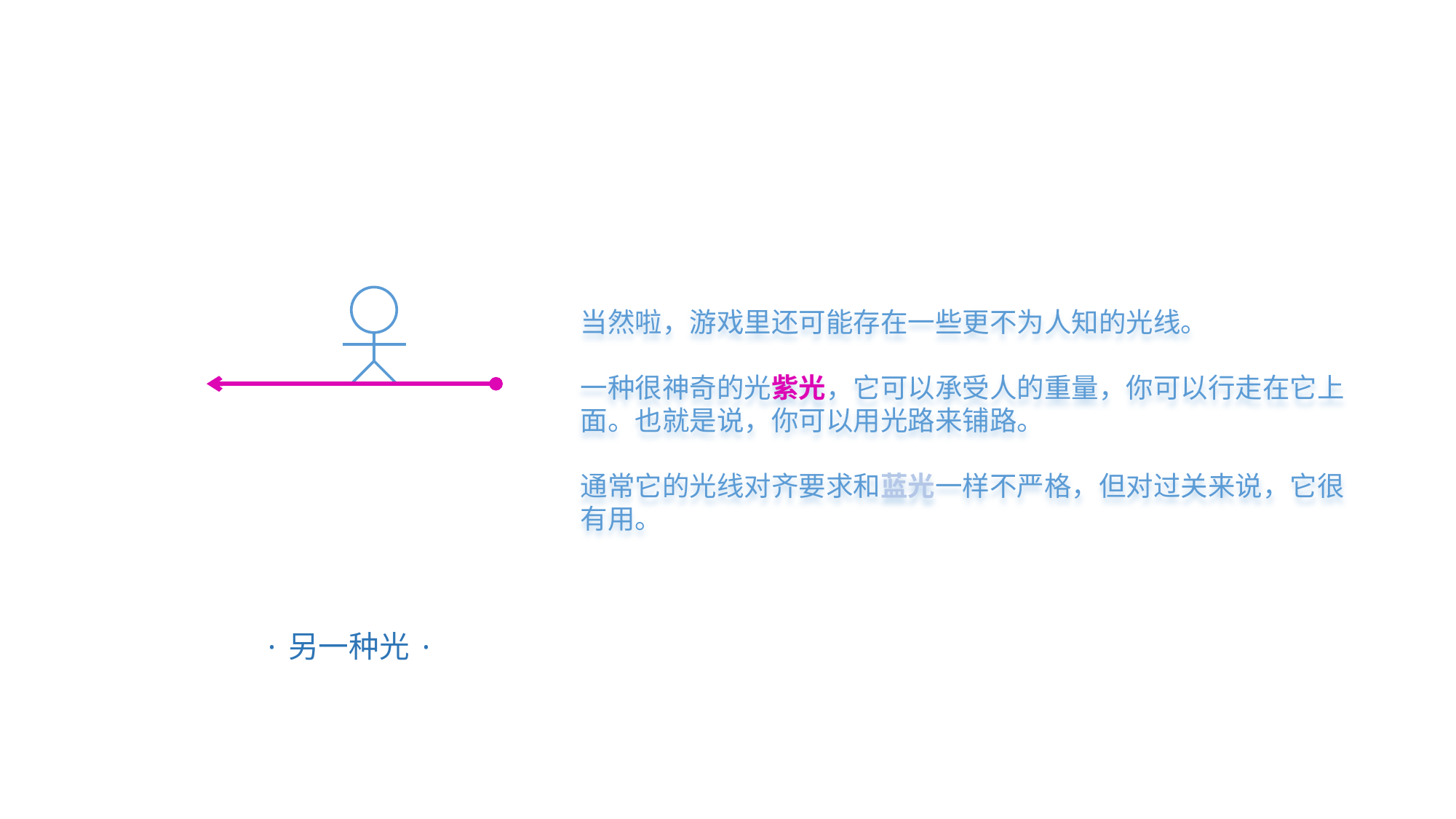

当然啦，游戏里还可能存在一些更不为人知的光线。

一种很神奇的光紫光，它可以承受人的重量，你可以行走在它上面。也就是说，你可以用光路来铺路。

通常它的光线对齐要求和蓝光一样不严格，但对过关来说，它很有用。

·另一种光·